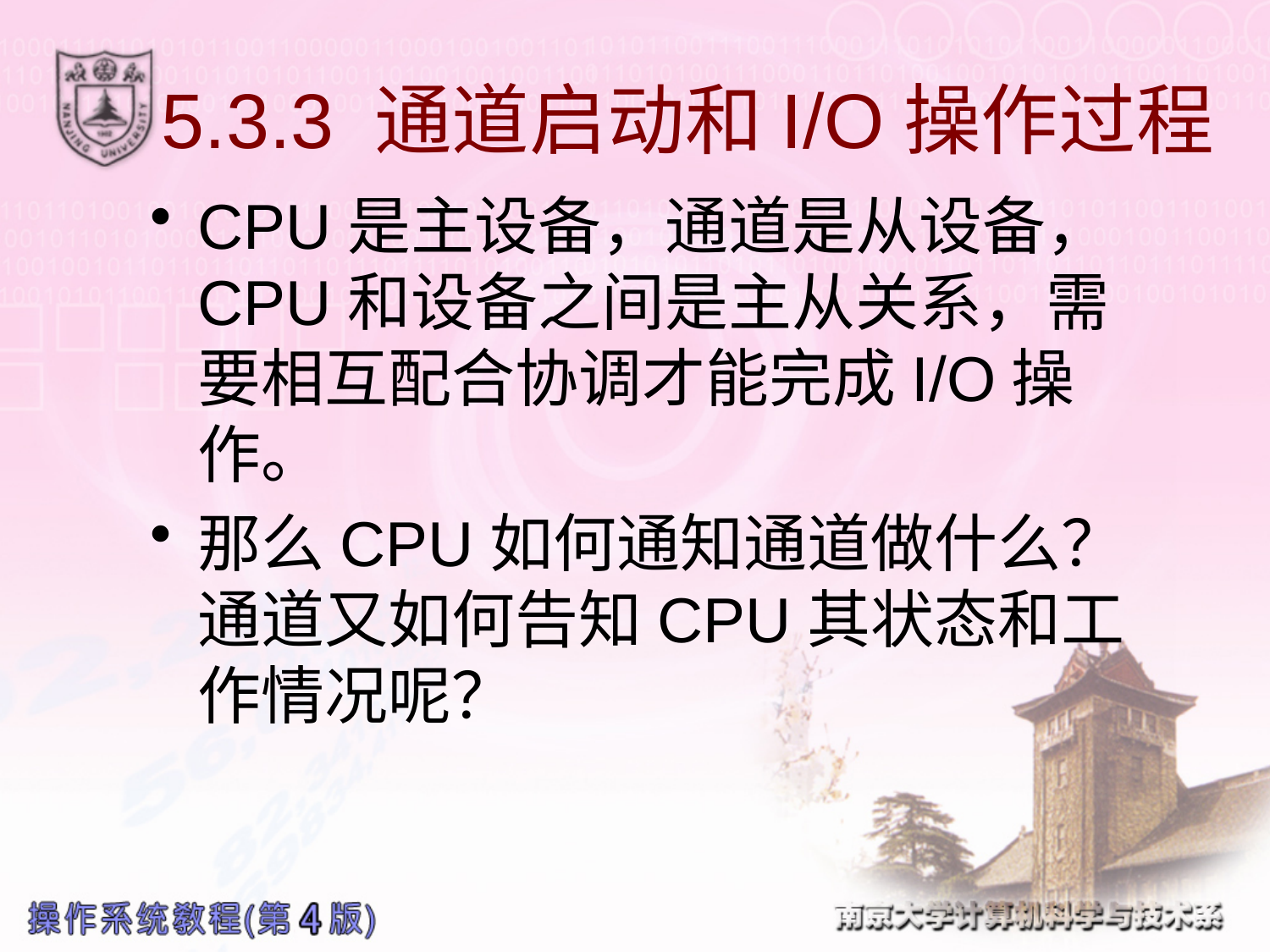

# 5.3.3 通道启动和I/O操作过程
CPU是主设备，通道是从设备，CPU和设备之间是主从关系，需要相互配合协调才能完成I/O操作。
那么CPU如何通知通道做什么？通道又如何告知CPU其状态和工作情况呢？